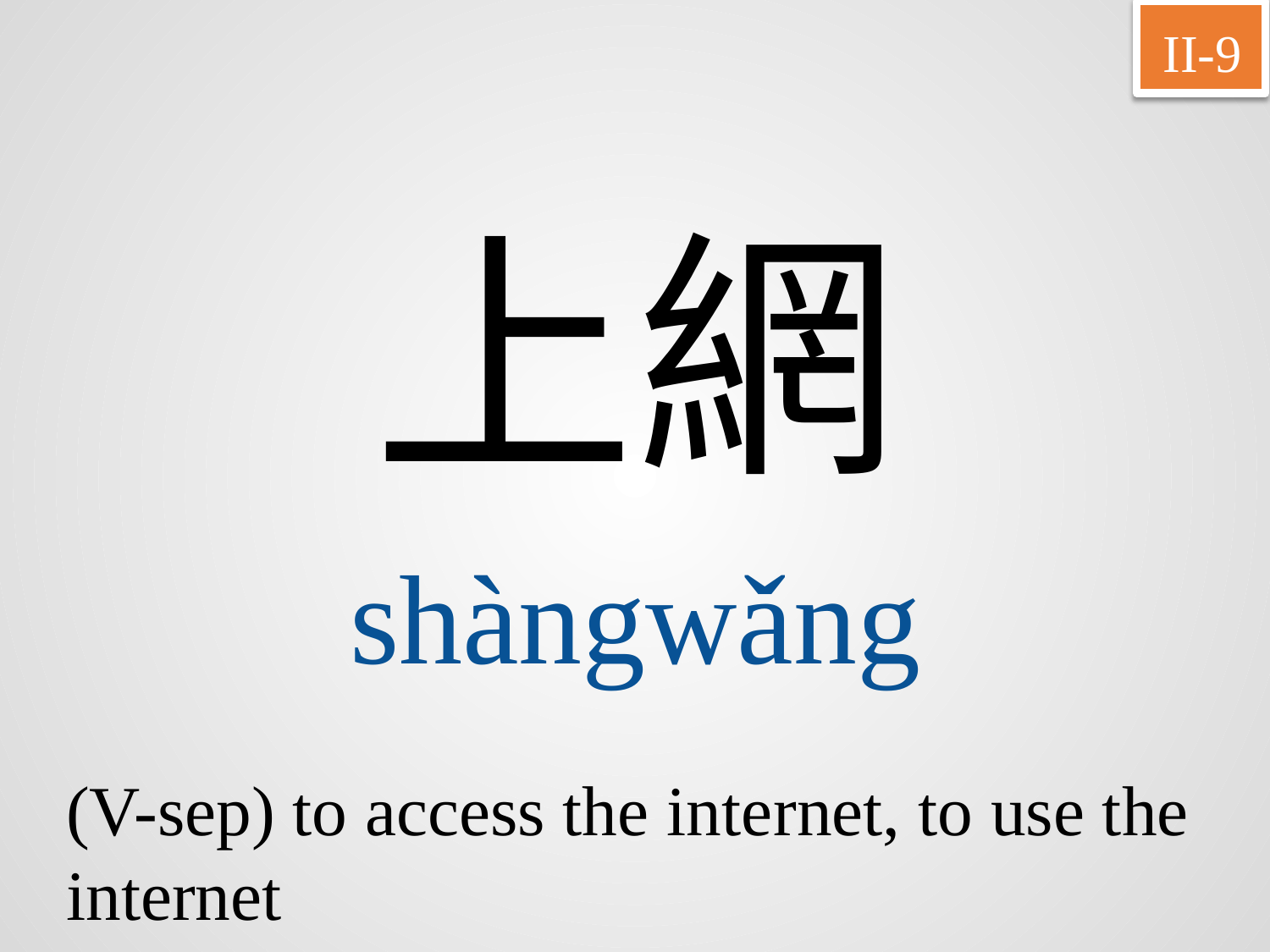

II-9

上網
shàngwǎng
(V-sep) to access the internet, to use the internet